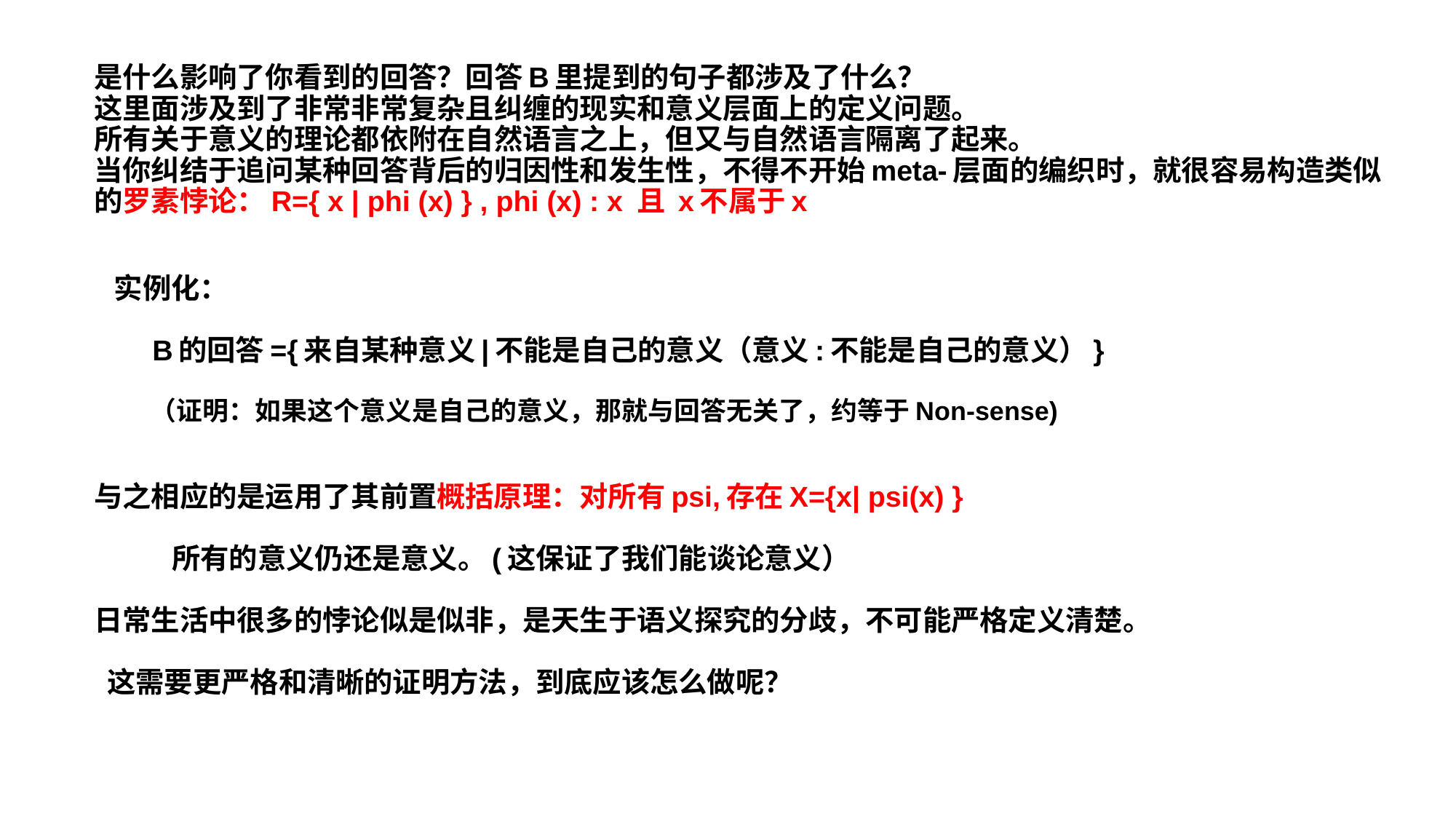

# 是什么影响了你看到的回答？回答B里提到的句子都涉及了什么？ 这里面涉及到了非常非常复杂且纠缠的现实和意义层面上的定义问题。 所有关于意义的理论都依附在自然语言之上，但又与自然语言隔离了起来。 当你纠结于追问某种回答背后的归因性和发生性，不得不开始meta-层面的编织时，就很容易构造类似的罗素悖论：R={ x | phi (x) } , phi (x) : x 且 x不属于x 实例化： B的回答={来自某种意义|不能是自己的意义（意义:不能是自己的意义）} （证明：如果这个意义是自己的意义，那就与回答无关了，约等于Non-sense) 与之相应的是运用了其前置概括原理：对所有psi,存在X={x| psi(x) } 所有的意义仍还是意义。(这保证了我们能谈论意义） 日常生活中很多的悖论似是似非，是天生于语义探究的分歧，不可能严格定义清楚。 这需要更严格和清晰的证明方法，到底应该怎么做呢？